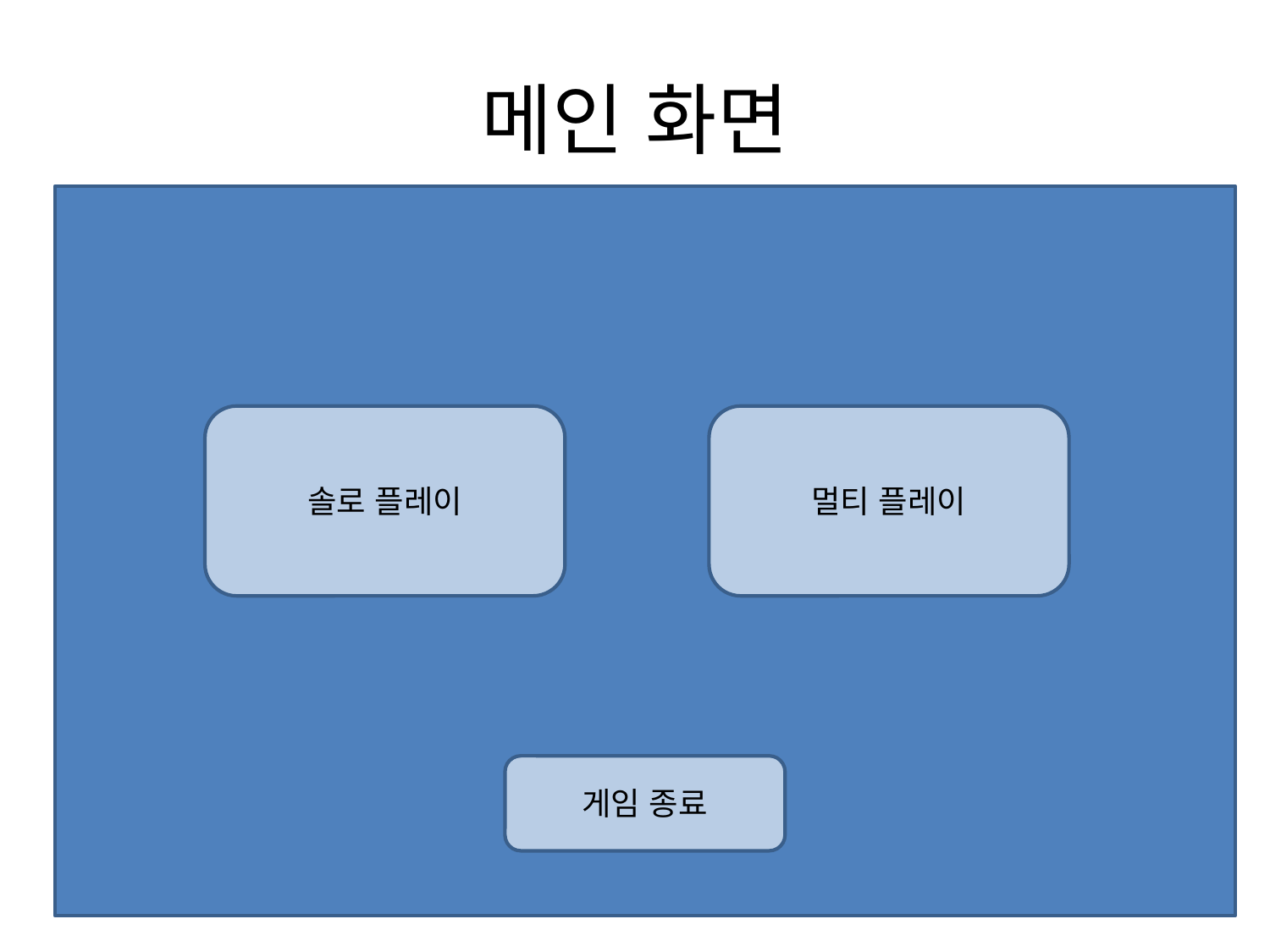

# 메인 화면

솔로 플레이
멀티 플레이

게임 종료